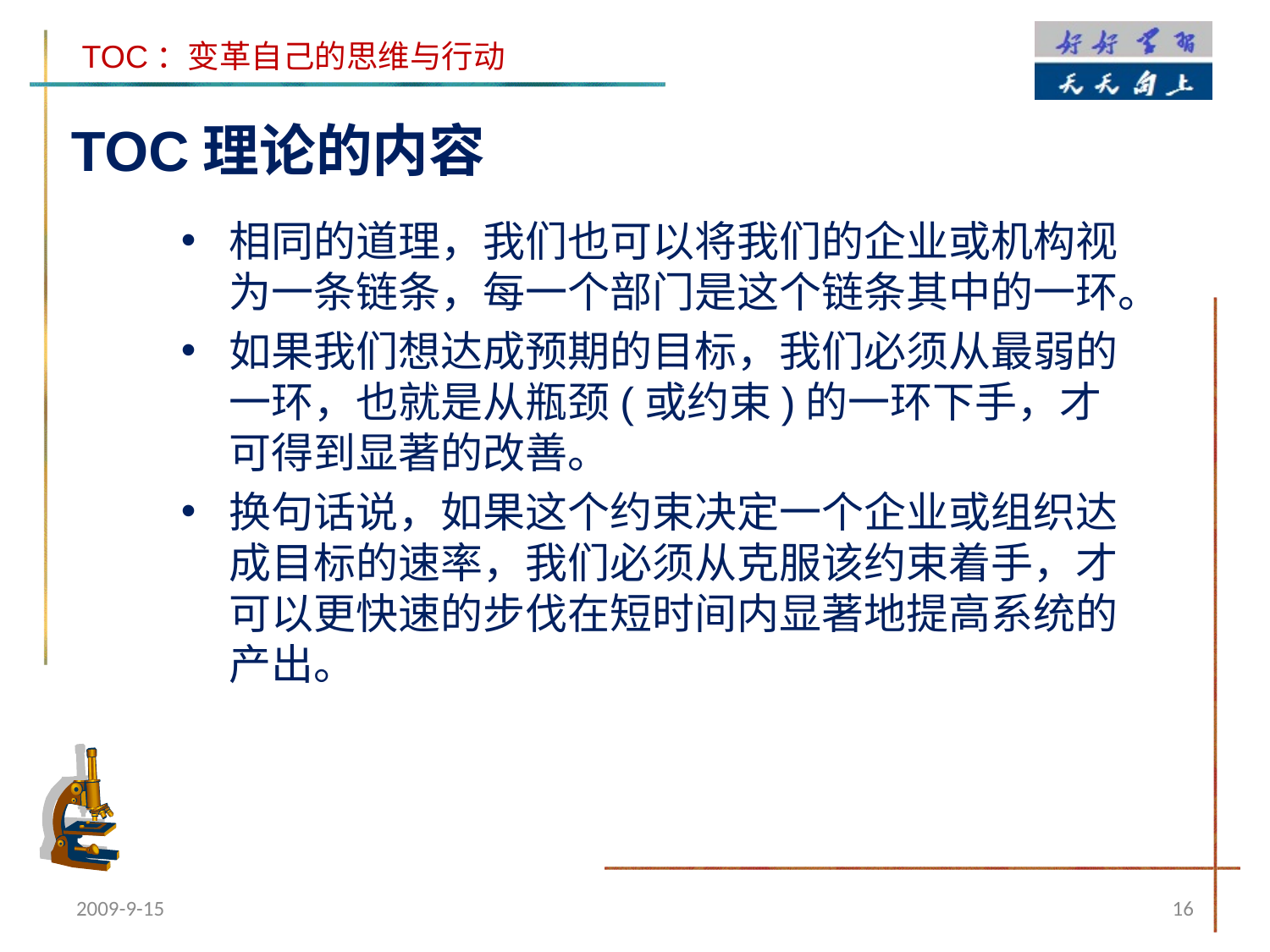

TOC理论的内容
相同的道理，我们也可以将我们的企业或机构视为一条链条，每一个部门是这个链条其中的一环。
如果我们想达成预期的目标，我们必须从最弱的一环，也就是从瓶颈(或约束)的一环下手，才可得到显著的改善。
换句话说，如果这个约束决定一个企业或组织达成目标的速率，我们必须从克服该约束着手，才可以更快速的步伐在短时间内显著地提高系统的产出。
2009-9-15
16